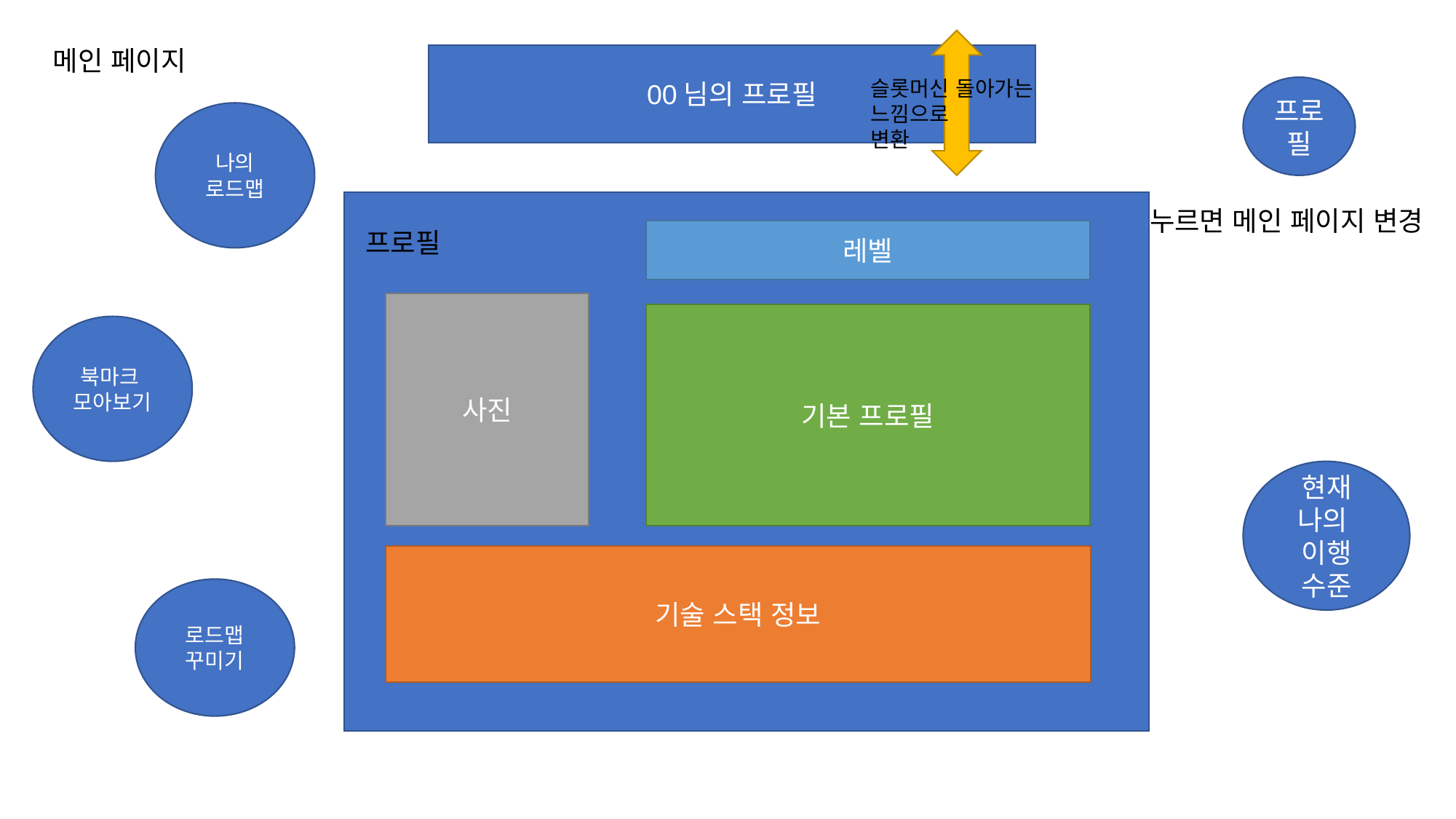

메인 페이지
00님의 프로필
슬롯머신 돌아가는 느낌으로
변환
프로필
나의
로드맵

누르면 메인 페이지 변경
프로필
레벨
사진
기본 프로필
북마크
모아보기
현재 나의
이행 수준
기술 스택 정보
로드맵
꾸미기